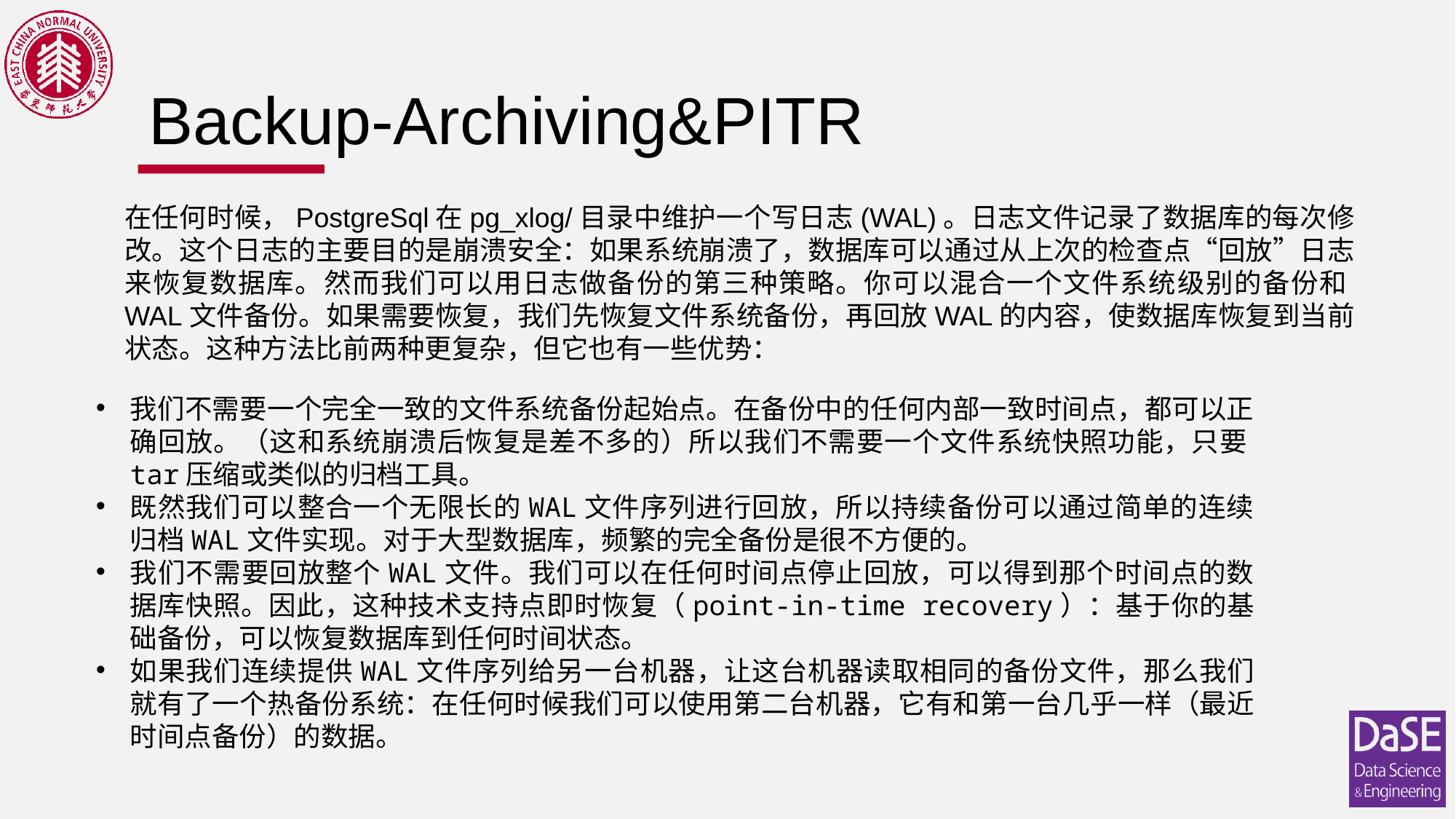

# Backup-Archiving&PITR
在任何时候，PostgreSql在pg_xlog/目录中维护一个写日志(WAL)。日志文件记录了数据库的每次修改。这个日志的主要目的是崩溃安全：如果系统崩溃了，数据库可以通过从上次的检查点“回放”日志来恢复数据库。然而我们可以用日志做备份的第三种策略。你可以混合一个文件系统级别的备份和WAL文件备份。如果需要恢复，我们先恢复文件系统备份，再回放WAL的内容，使数据库恢复到当前状态。这种方法比前两种更复杂，但它也有一些优势：
我们不需要一个完全一致的文件系统备份起始点。在备份中的任何内部一致时间点，都可以正确回放。（这和系统崩溃后恢复是差不多的）所以我们不需要一个文件系统快照功能，只要tar压缩或类似的归档工具。
既然我们可以整合一个无限长的WAL文件序列进行回放，所以持续备份可以通过简单的连续归档WAL文件实现。对于大型数据库，频繁的完全备份是很不方便的。
我们不需要回放整个WAL文件。我们可以在任何时间点停止回放，可以得到那个时间点的数据库快照。因此，这种技术支持点即时恢复（point-in-time recovery）：基于你的基础备份，可以恢复数据库到任何时间状态。
如果我们连续提供WAL文件序列给另一台机器，让这台机器读取相同的备份文件，那么我们就有了一个热备份系统：在任何时候我们可以使用第二台机器，它有和第一台几乎一样（最近时间点备份）的数据。